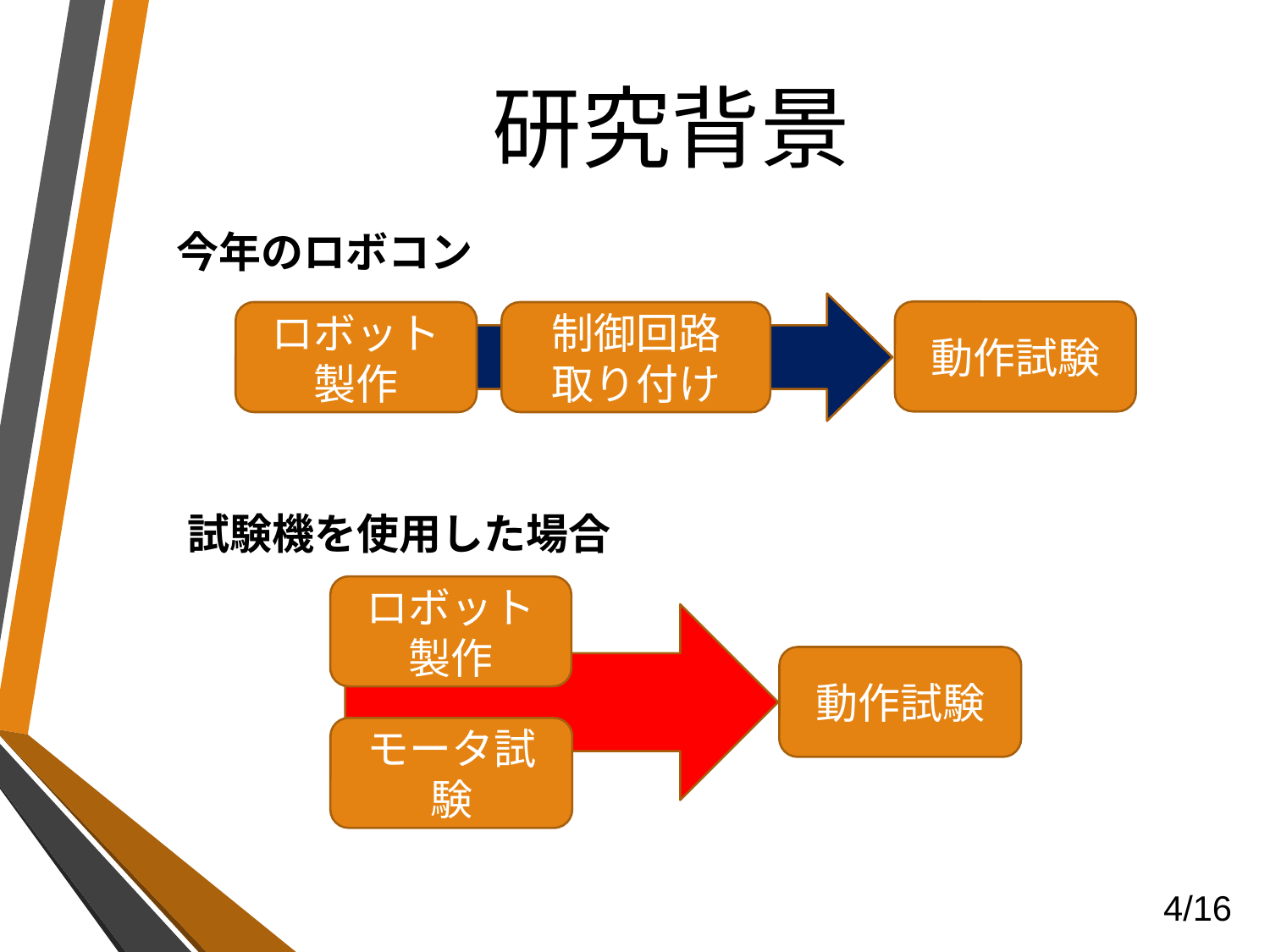

# 研究背景
今年のロボコン

ロボット製作
制御回路
取り付け
動作試験
試験機を使用した場合
ロボット製作

動作試験
モータ試験
4/16